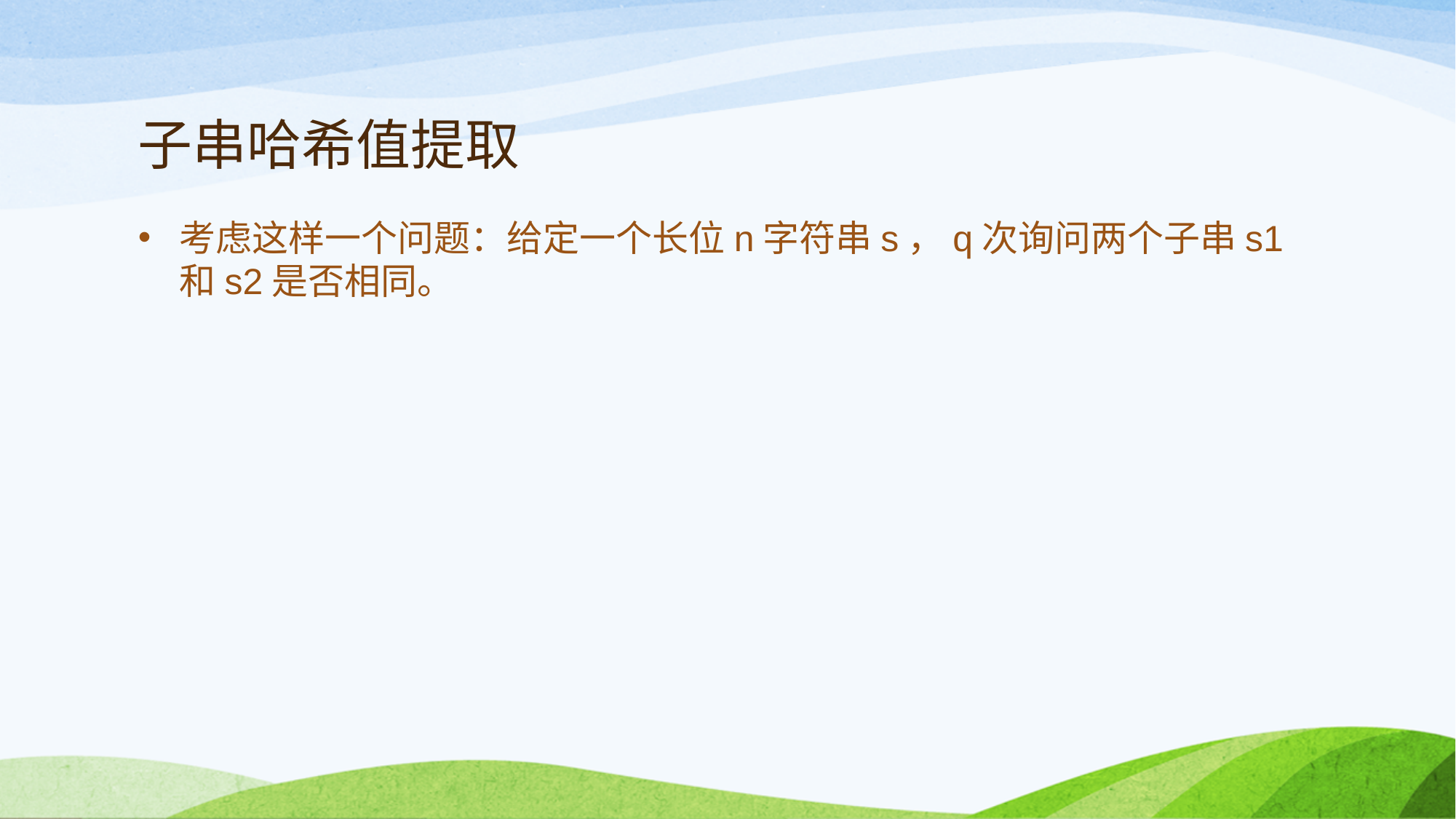

# 子串哈希值提取
考虑这样一个问题：给定一个长位n字符串s，q次询问两个子串s1和s2是否相同。